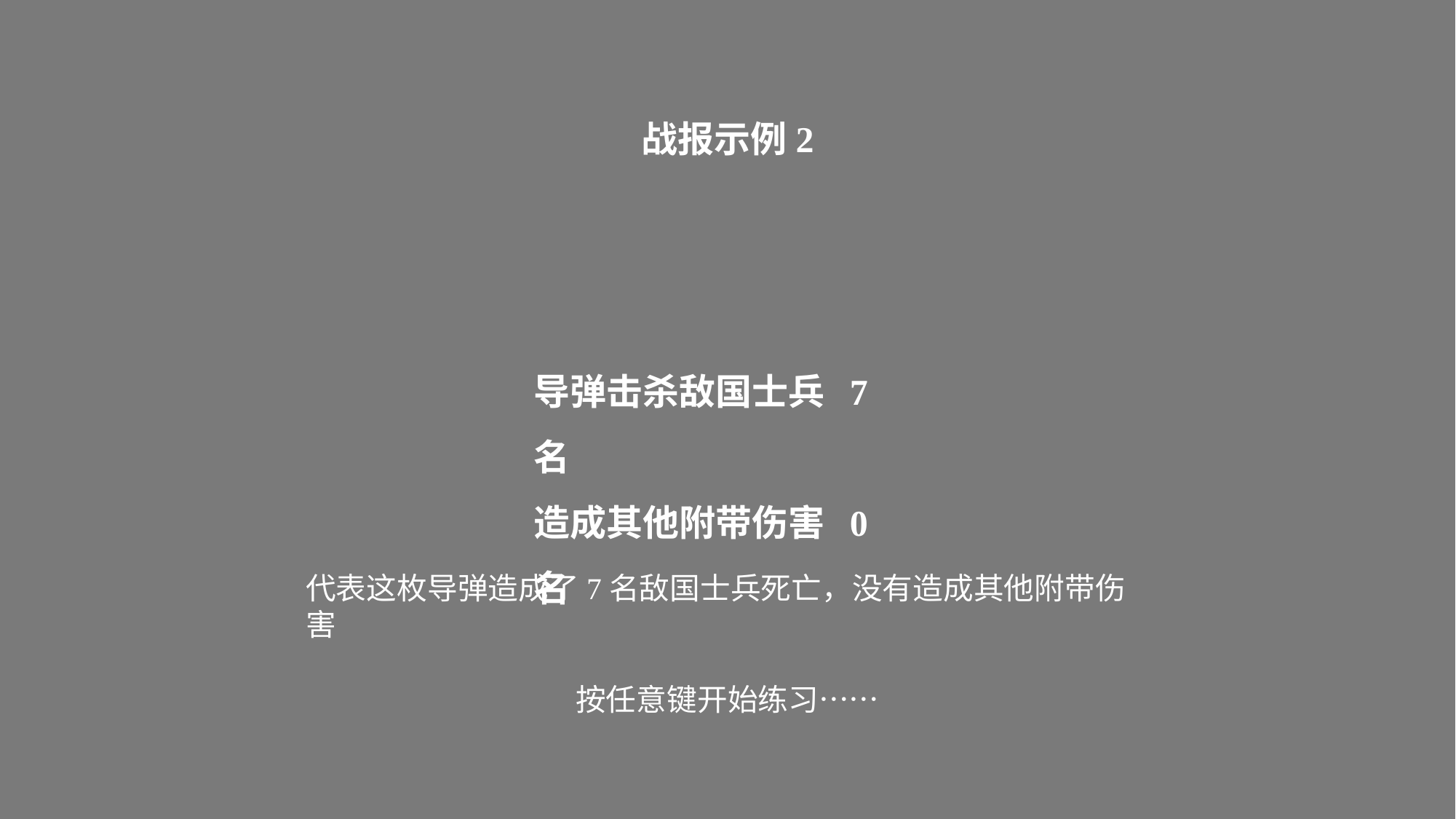

战报示例2
导弹击杀敌国士兵  7  名
造成其他附带伤害  0  名
代表这枚导弹造成了7名敌国士兵死亡，没有造成其他附带伤害
按任意键开始练习……